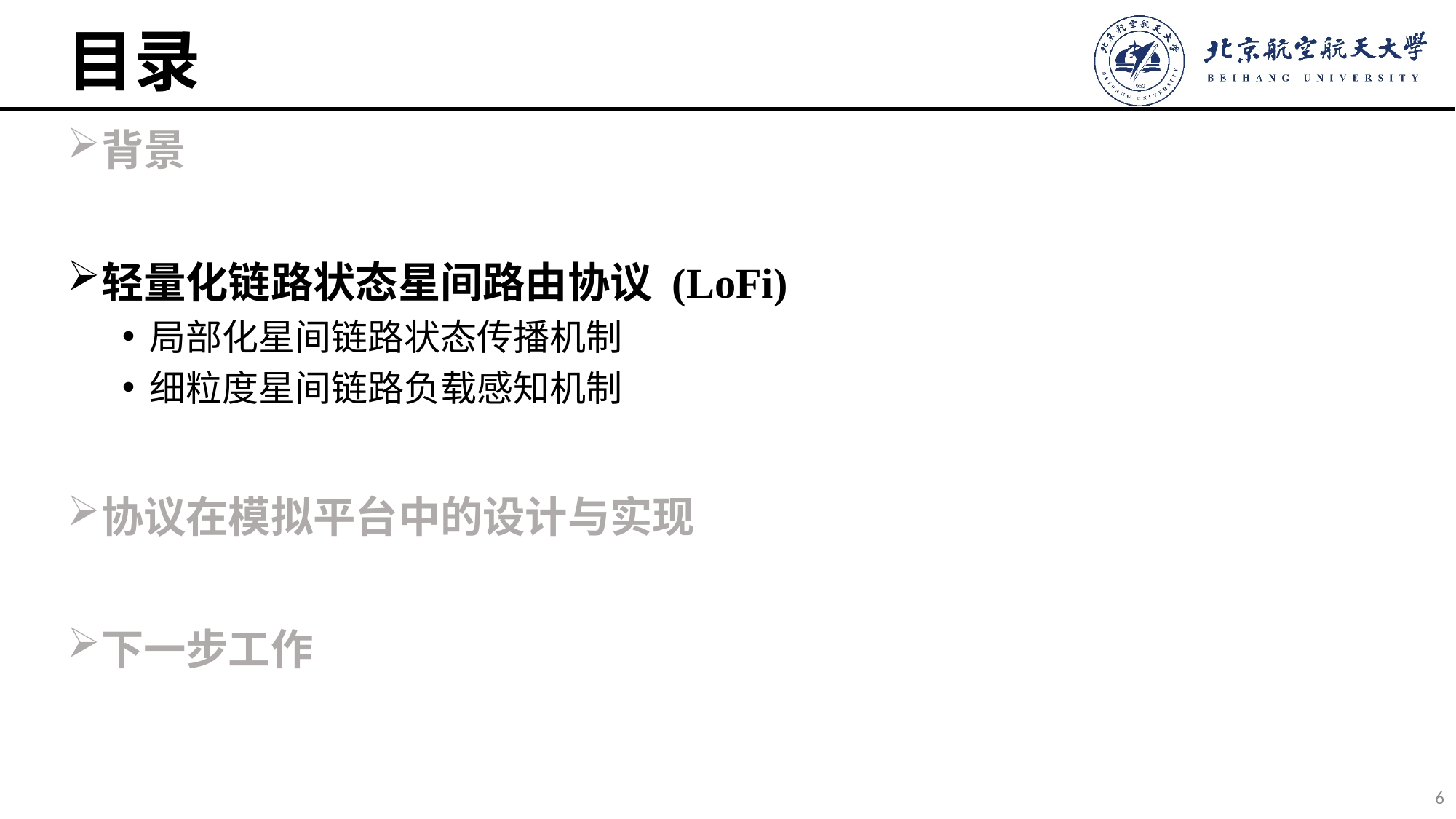

# 目录
背景

轻量化链路状态星间路由协议 (LoFi)
局部化星间链路状态传播机制
细粒度星间链路负载感知机制

协议在模拟平台中的设计与实现

下一步工作
6